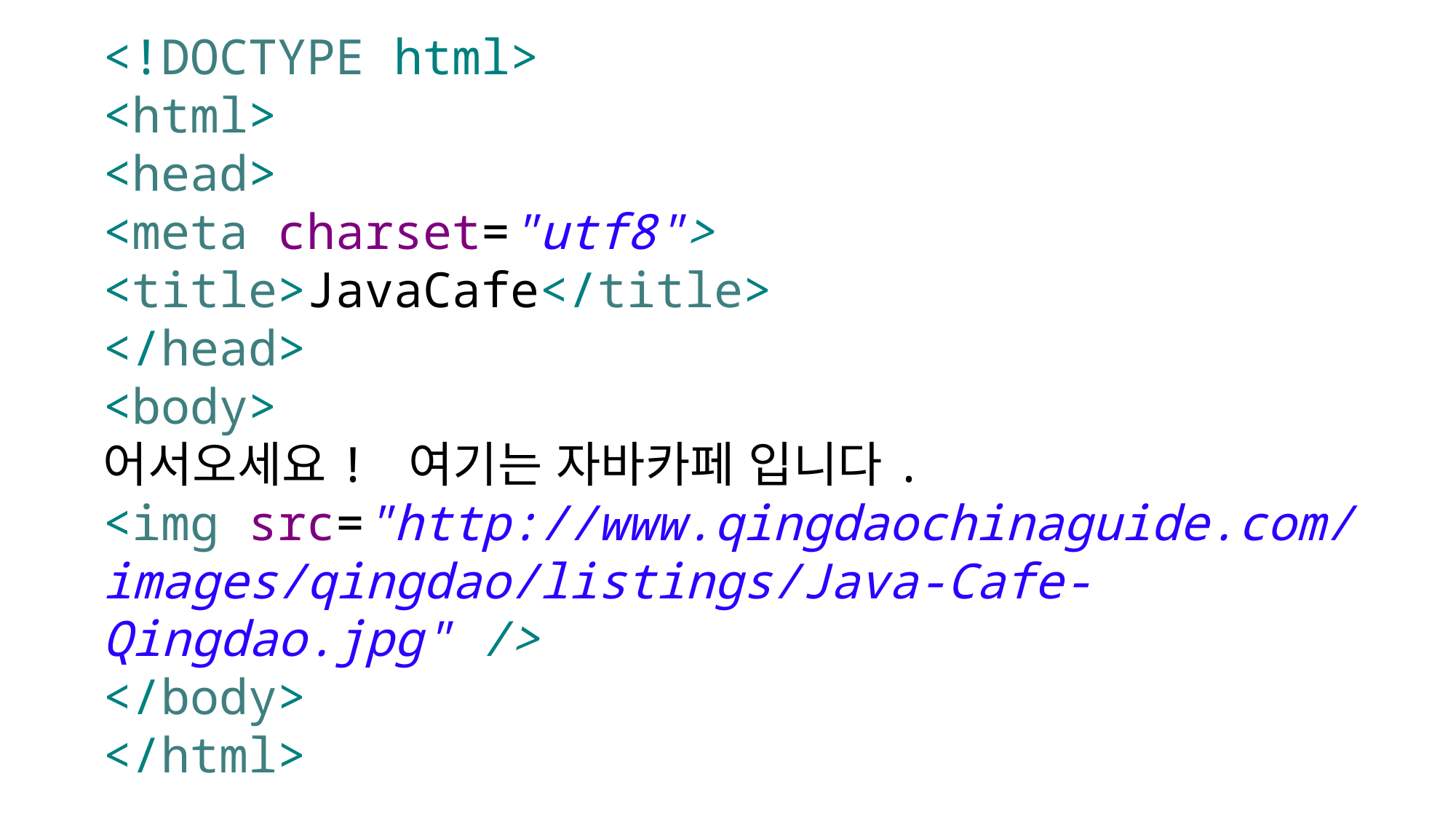

<!DOCTYPE html>
<html>
<head>
<meta charset="utf8">
<title>JavaCafe</title>
</head>
<body>
어서오세요! 여기는 자바카페 입니다.
<img src="http://www.qingdaochinaguide.com/images/qingdao/listings/Java-Cafe-Qingdao.jpg" />
</body>
</html>